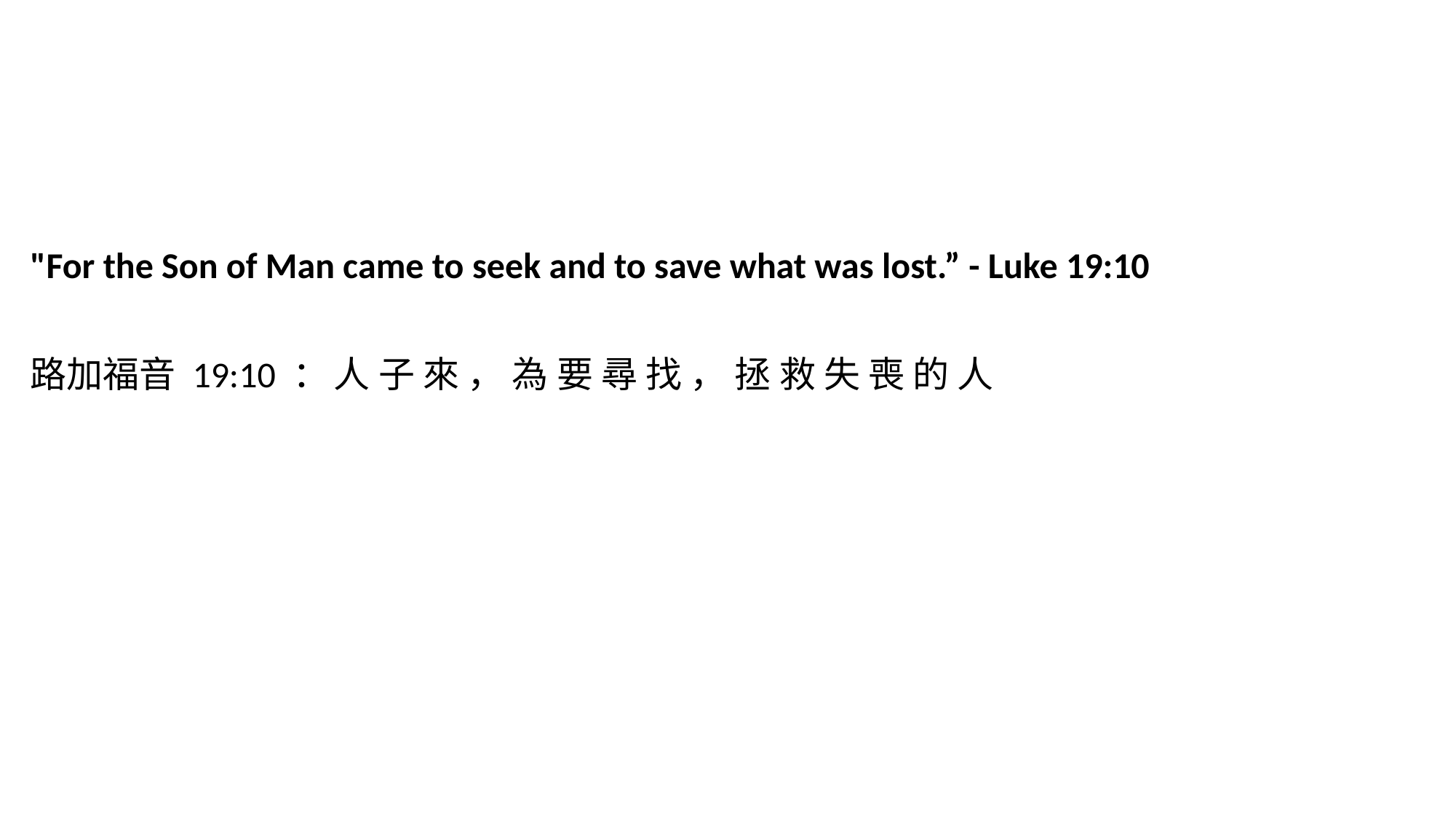

"For the Son of Man came to seek and to save what was lost.” - Luke 19:10

路加福音 19:10 ： 人 子 來 ， 為 要 尋 找 ， 拯 救 失 喪 的 人